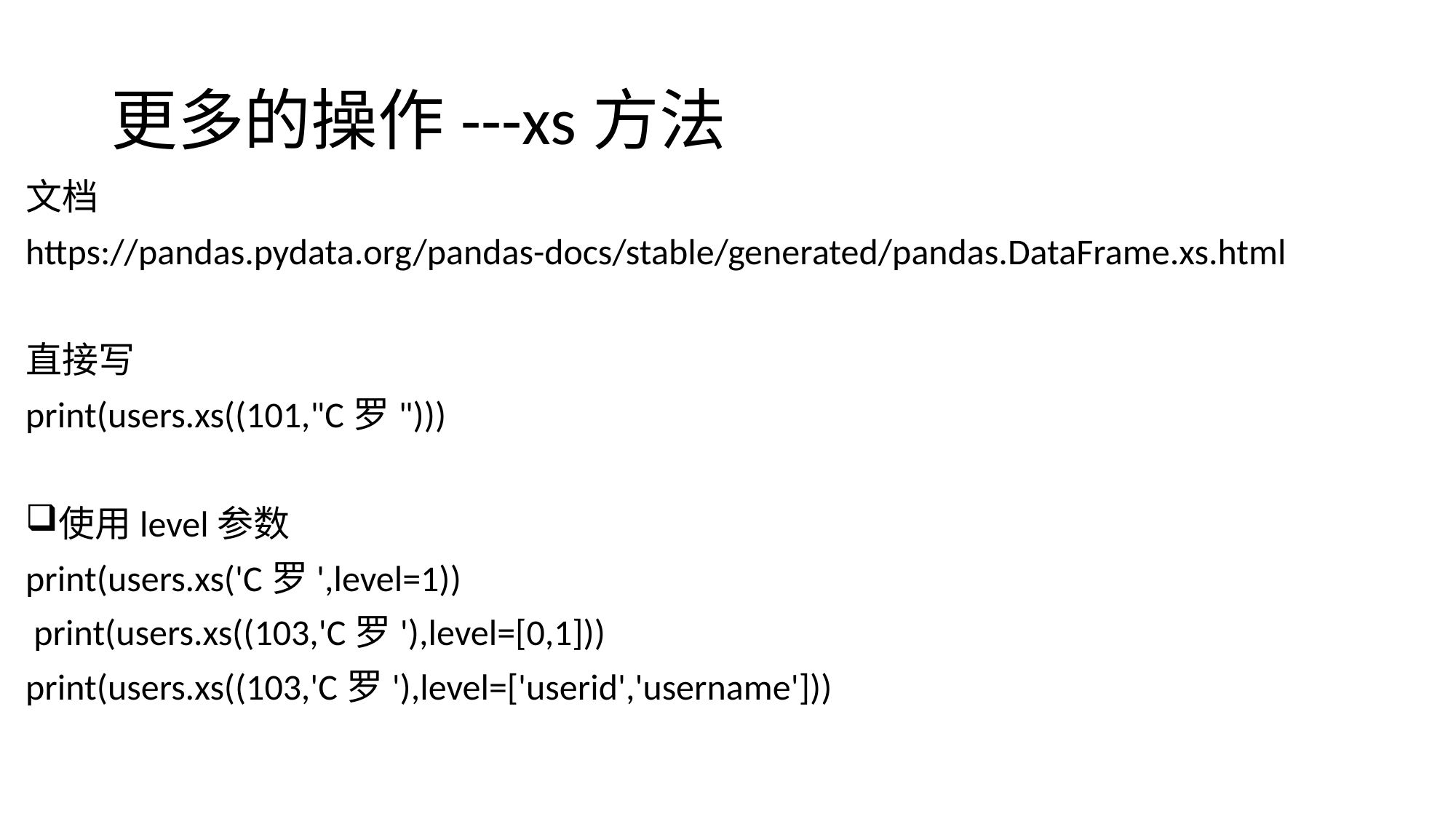

# 更多的操作---xs方法
文档
https://pandas.pydata.org/pandas-docs/stable/generated/pandas.DataFrame.xs.html

直接写
print(users.xs((101,"C罗")))

使用level参数
print(users.xs('C罗',level=1))
 print(users.xs((103,'C罗'),level=[0,1]))
print(users.xs((103,'C罗'),level=['userid','username']))